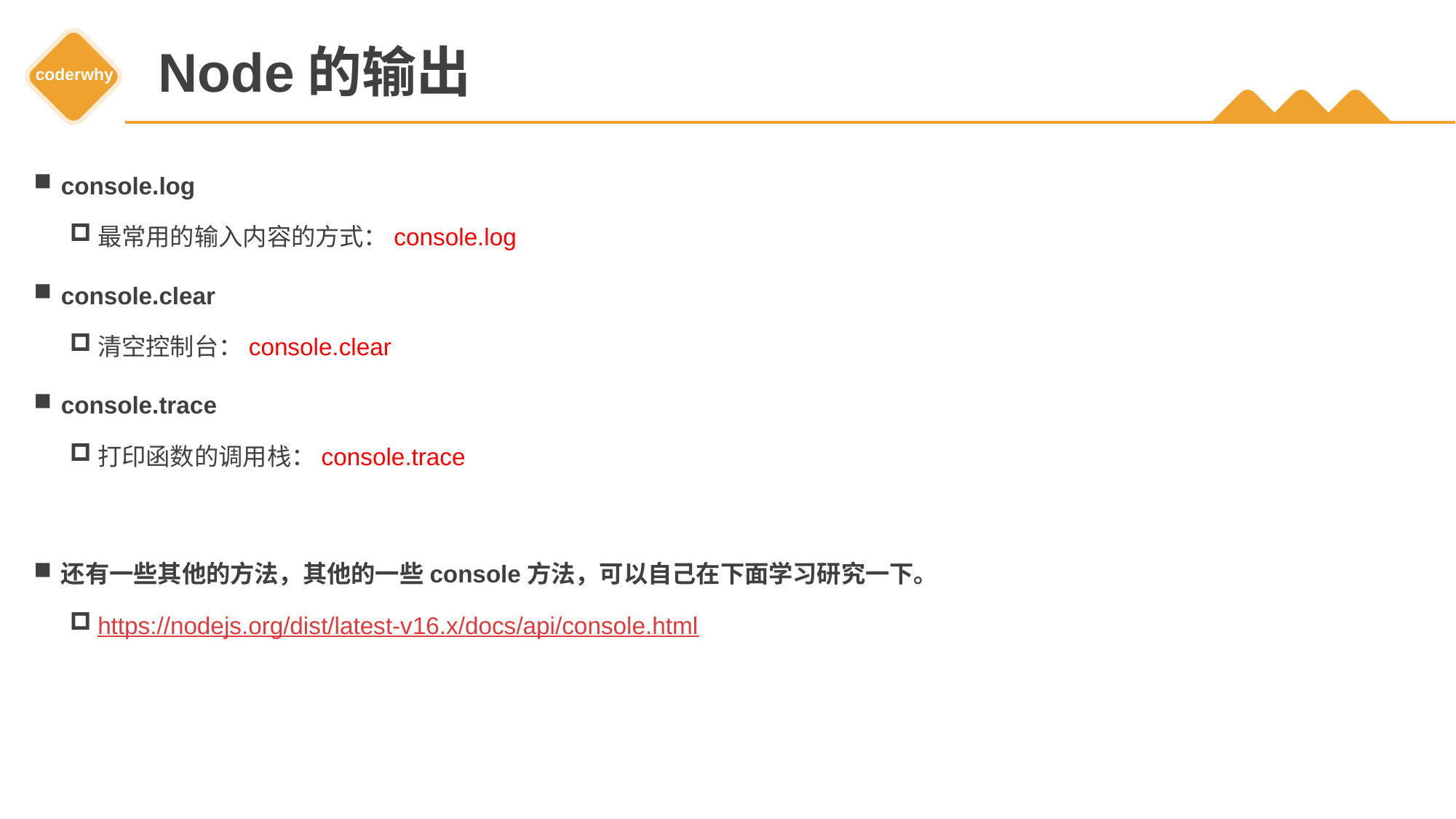

# Node的输出
console.log
最常用的输入内容的方式：console.log
console.clear
清空控制台：console.clear
console.trace
打印函数的调用栈：console.trace

还有一些其他的方法，其他的一些console方法，可以自己在下面学习研究一下。
https://nodejs.org/dist/latest-v16.x/docs/api/console.html